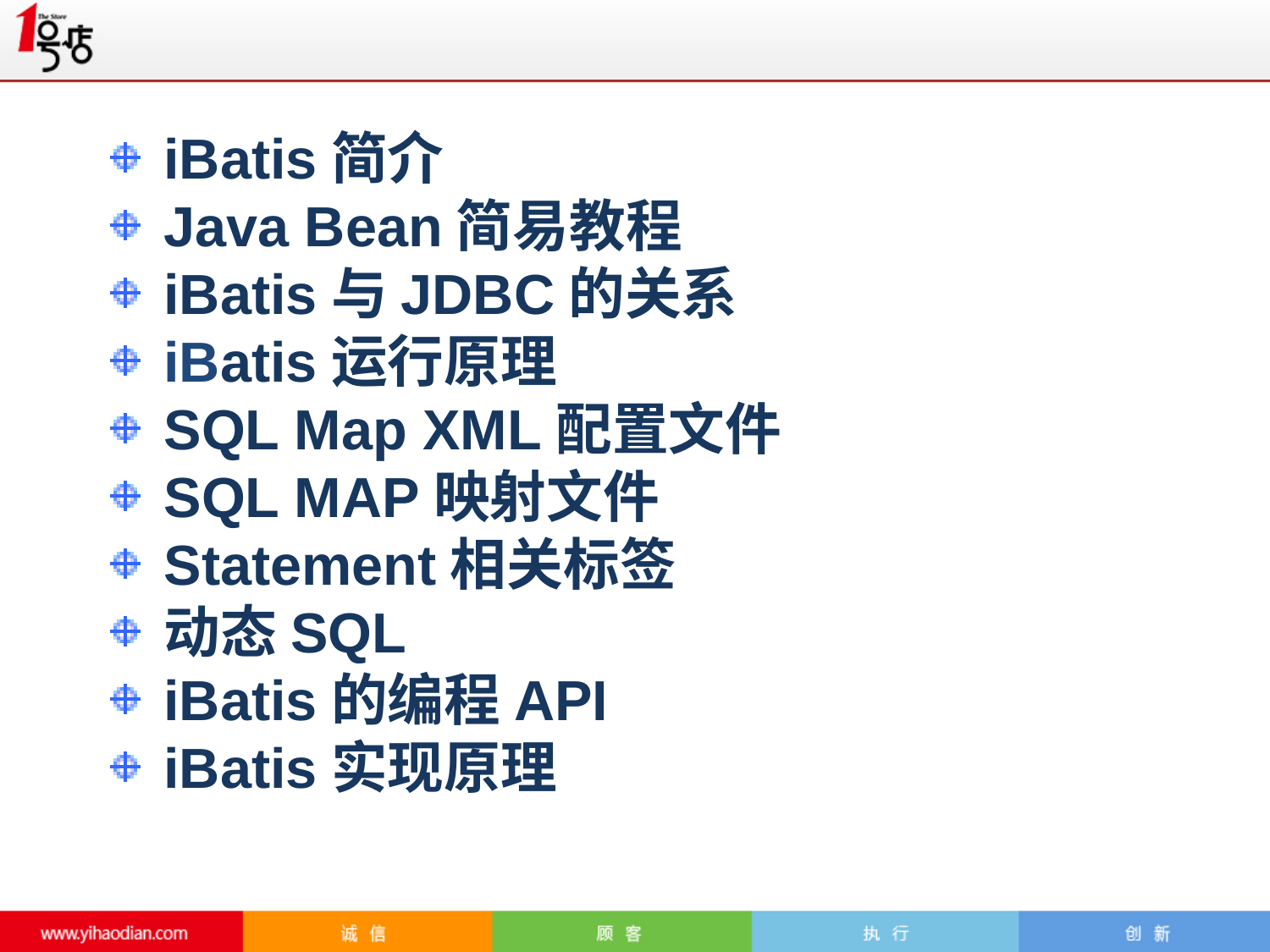

iBatis简介
Java Bean简易教程
iBatis与JDBC的关系
iBatis运行原理
SQL Map XML配置文件
SQL MAP映射文件
Statement相关标签
动态SQL
iBatis的编程API
iBatis实现原理